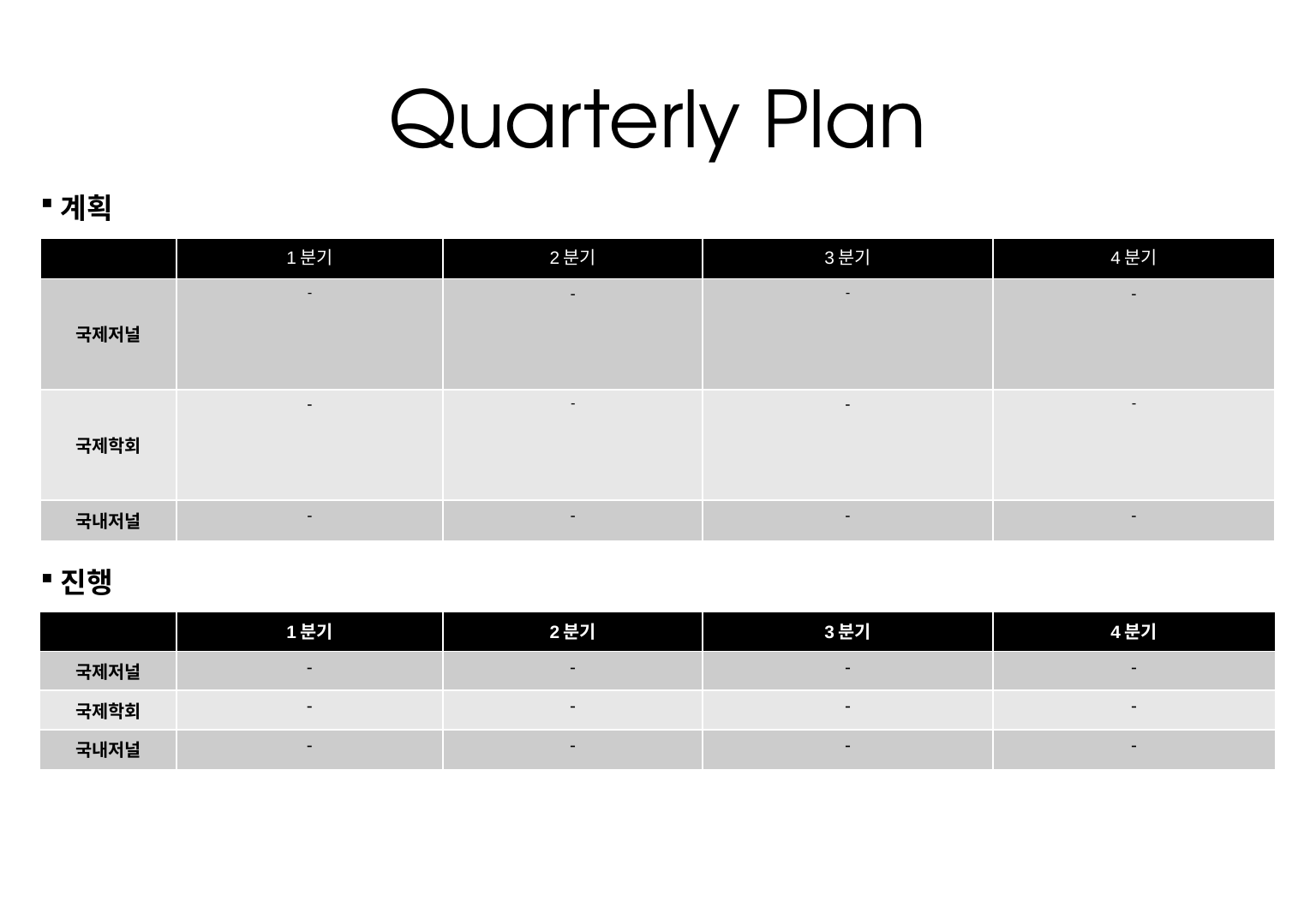

# Quarterly Plan
계획
|  | 1분기 | 2분기 | 3분기 | 4분기 |
| --- | --- | --- | --- | --- |
| 국제저널 | - | - | - | - |
| 국제학회 | - | - | - | - |
| 국내저널 | - | - | - | - |
진행
|  | 1분기 | 2분기 | 3분기 | 4분기 |
| --- | --- | --- | --- | --- |
| 국제저널 | - | - | - | - |
| 국제학회 | - | - | - | - |
| 국내저널 | - | - | - | - |